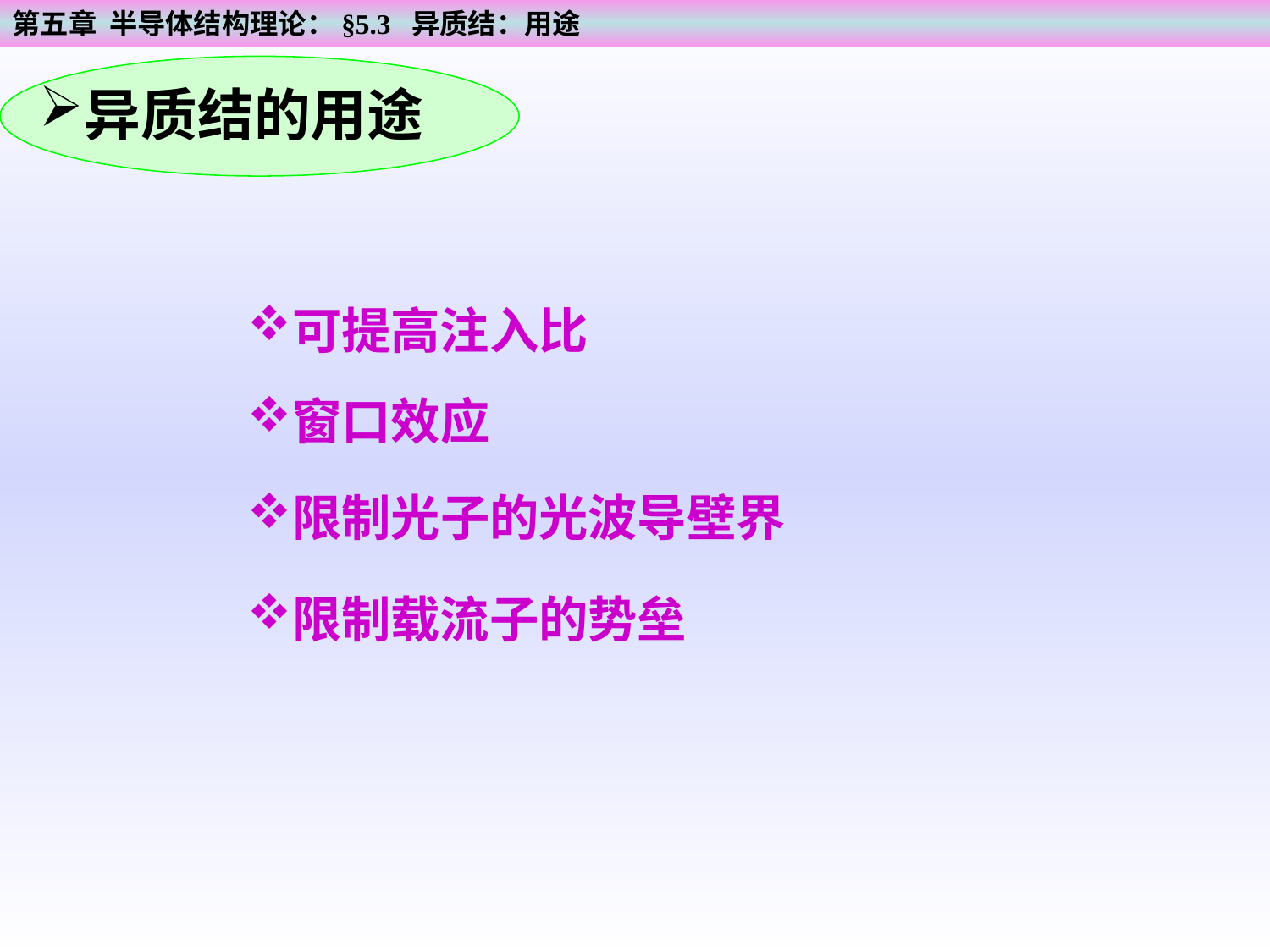

第五章  半导体结构理论：§5.3  异质结：用途

异质结的用途
可提高注入比
窗口效应
限制光子的光波导壁界
限制载流子的势垒